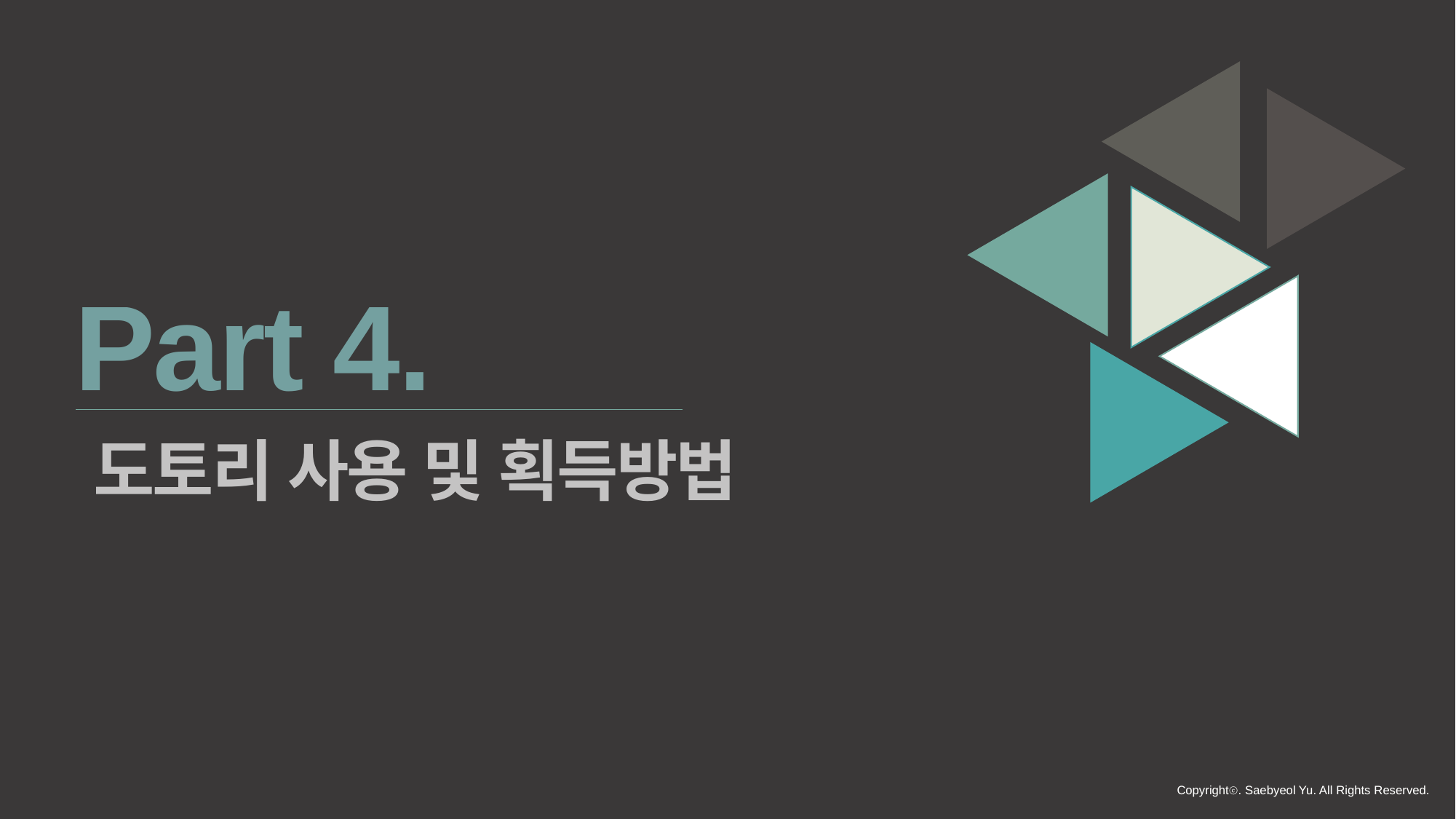

Part 4.
도토리 사용 및 획득방법
Copyrightⓒ. Saebyeol Yu. All Rights Reserved.